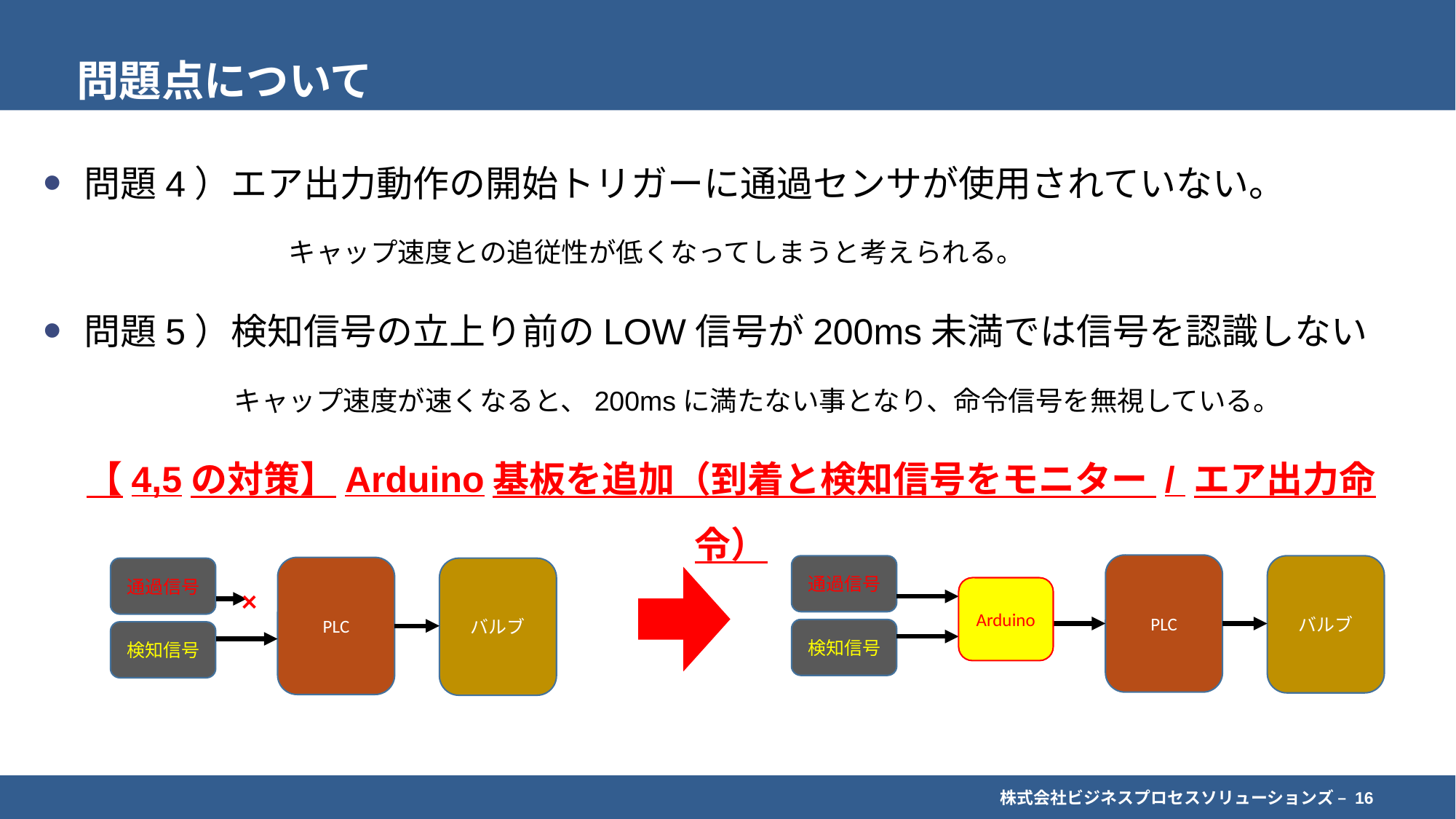

# 問題点について
問題4）エア出力動作の開始トリガーに通過センサが使用されていない。
	　キャップ速度との追従性が低くなってしまうと考えられる。
問題5）検知信号の立上り前のLOW信号が200ms未満では信号を認識しない
　　　キャップ速度が速くなると、200msに満たない事となり、命令信号を無視している。
【4,5の対策】Arduino基板を追加（到着と検知信号をモニター / エア出力命令）
PLC
通過信号
バルブ
検知信号
Arduino
PLC
通過信号
バルブ
検知信号
×

株式会社ビジネスプロセスソリューションズ – 16